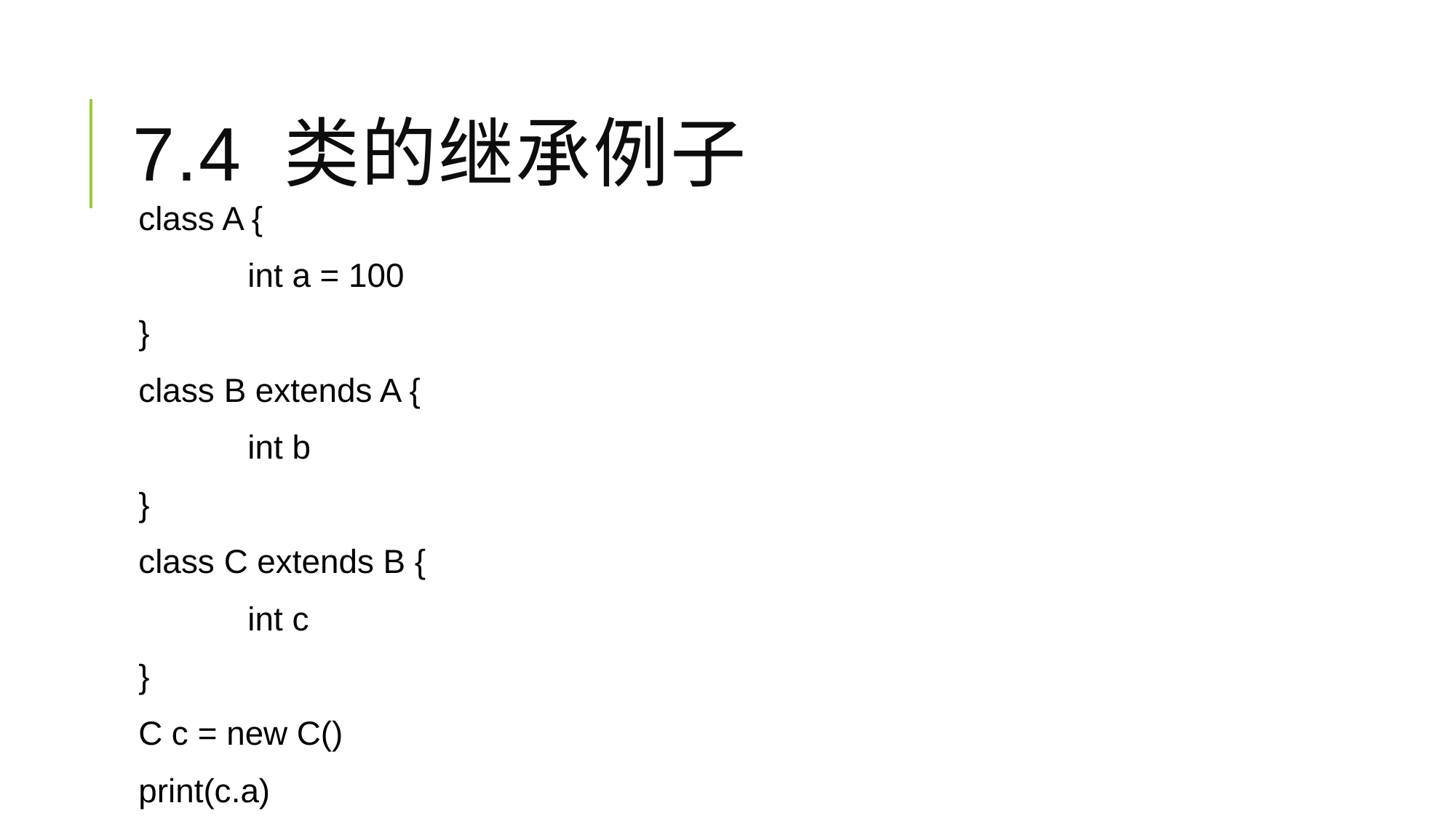

# 7.4 类的继承例子
class A {
	int a = 100
}
class B extends A {
	int b
}
class C extends B {
	int c
}
C c = new C()
print(c.a)